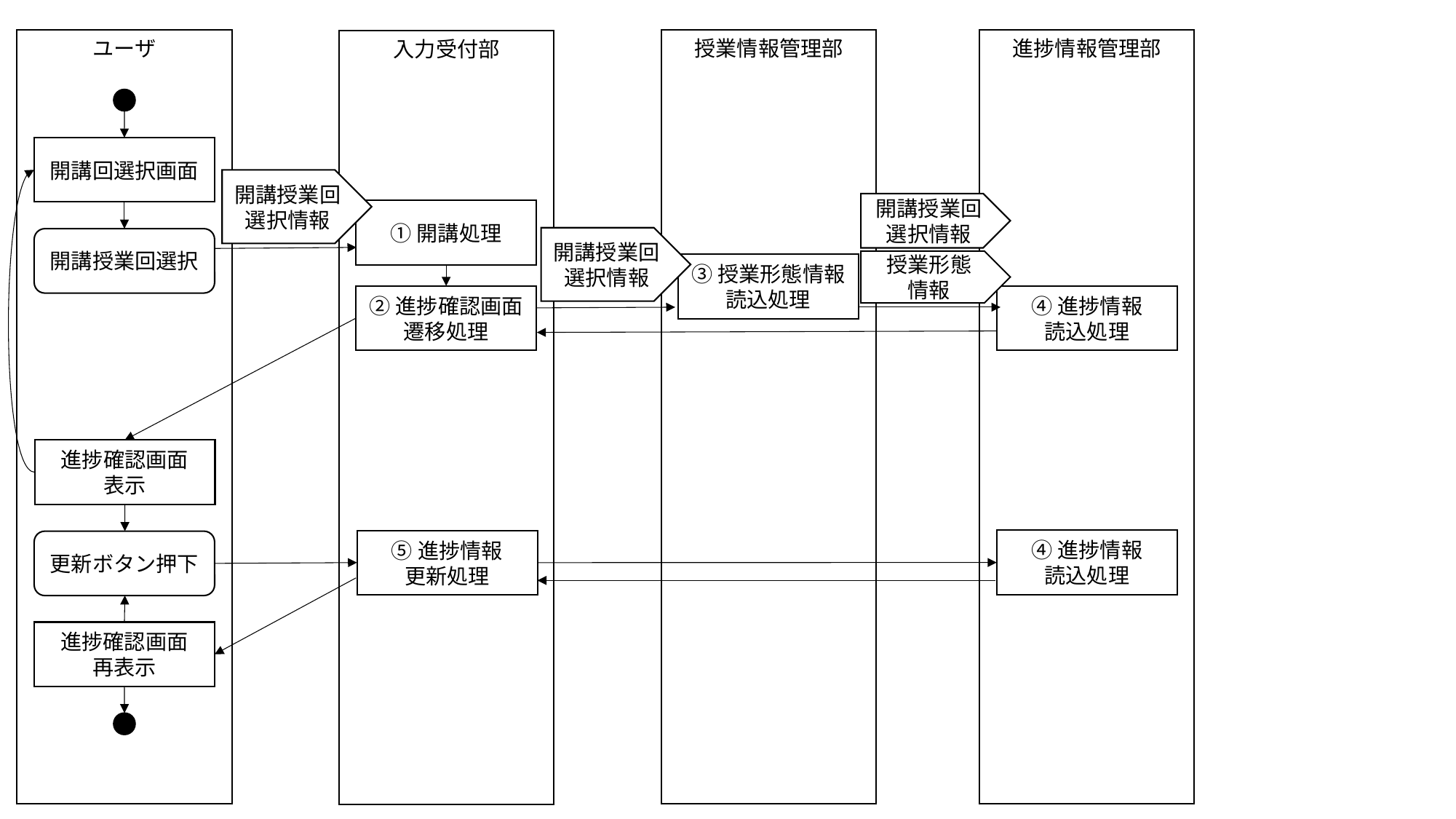

ユーザ
授業情報管理部
進捗情報管理部
入力受付部

開講回選択画面
開講授業回選択情報
開講授業回選択情報
①開講処理
開講授業回選択情報
開講授業回選択
授業形態
情報
③授業形態情報
読込処理
②進捗確認画面
遷移処理
④進捗情報
読込処理
進捗確認画面
表示
④進捗情報
読込処理
⑤進捗情報
更新処理
更新ボタン押下
進捗確認画面
再表示